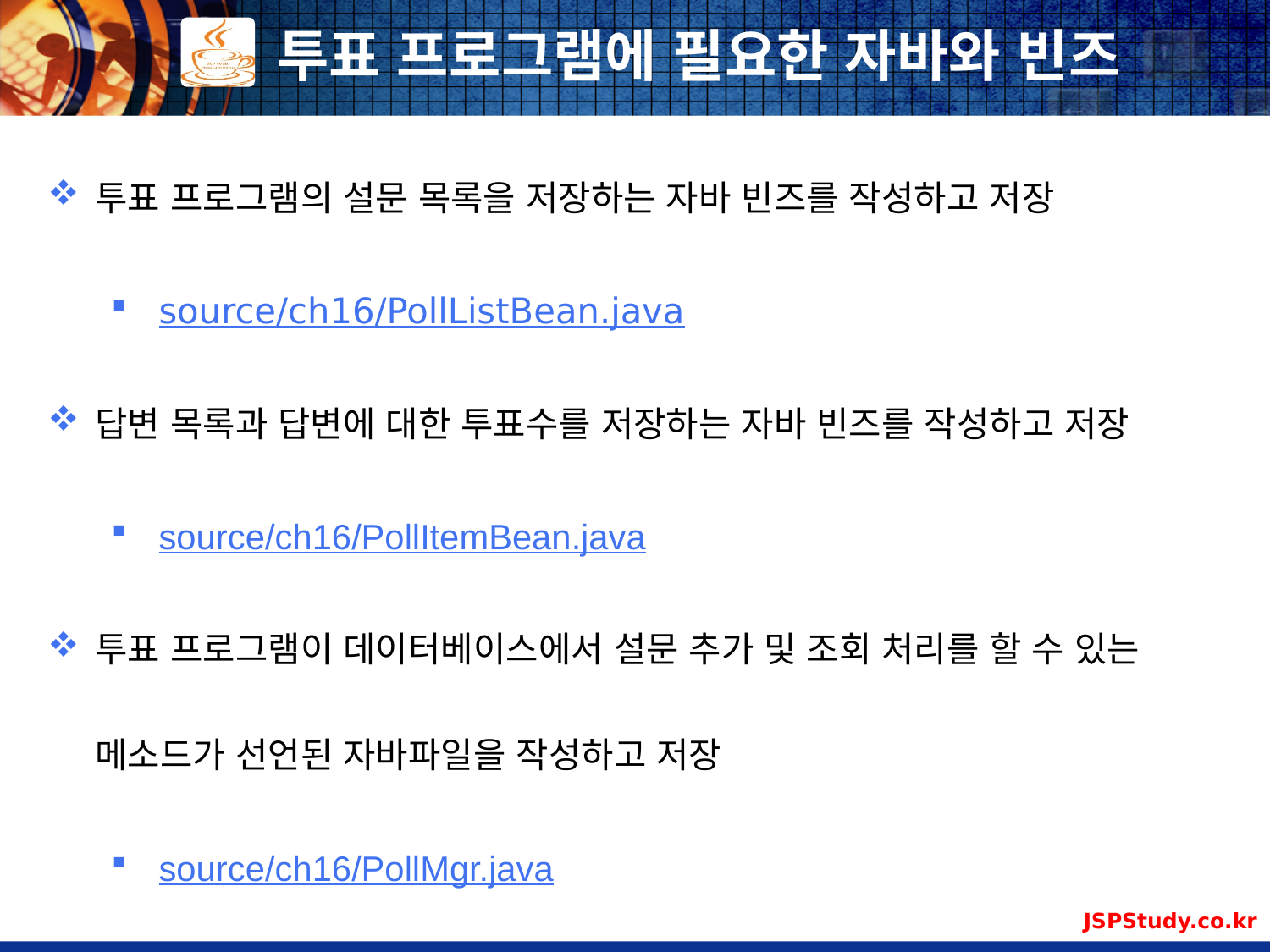

# 투표 프로그램에 필요한 자바와 빈즈
투표 프로그램의 설문 목록을 저장하는 자바 빈즈를 작성하고 저장
source/ch16/PollListBean.java
답변 목록과 답변에 대한 투표수를 저장하는 자바 빈즈를 작성하고 저장
source/ch16/PollItemBean.java
투표 프로그램이 데이터베이스에서 설문 추가 및 조회 처리를 할 수 있는 메소드가 선언된 자바파일을 작성하고 저장
source/ch16/PollMgr.java
JSPStudy.co.kr